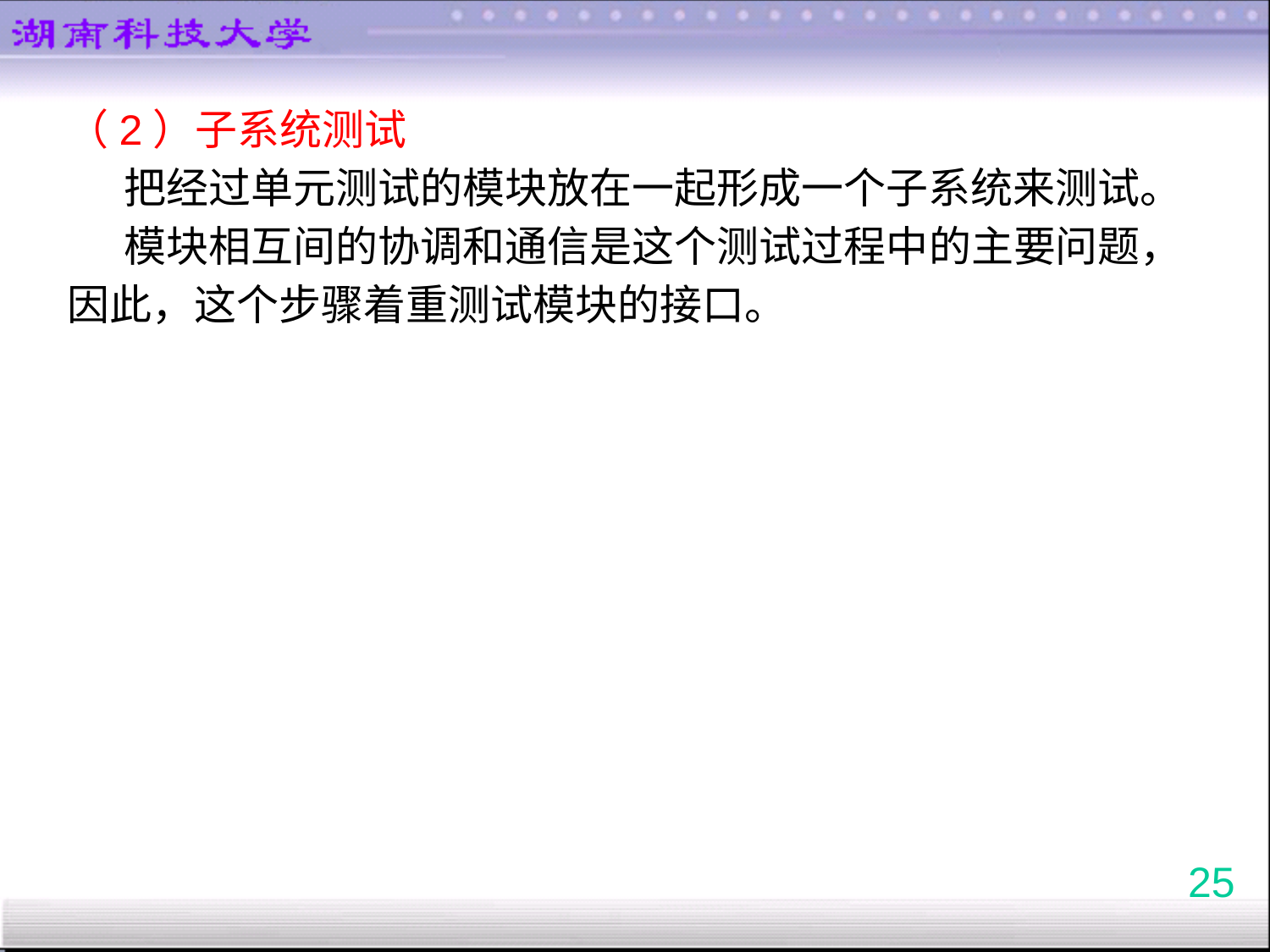

（2）子系统测试
     把经过单元测试的模块放在一起形成一个子系统来测试。
     模块相互间的协调和通信是这个测试过程中的主要问题，因此，这个步骤着重测试模块的接口。
25